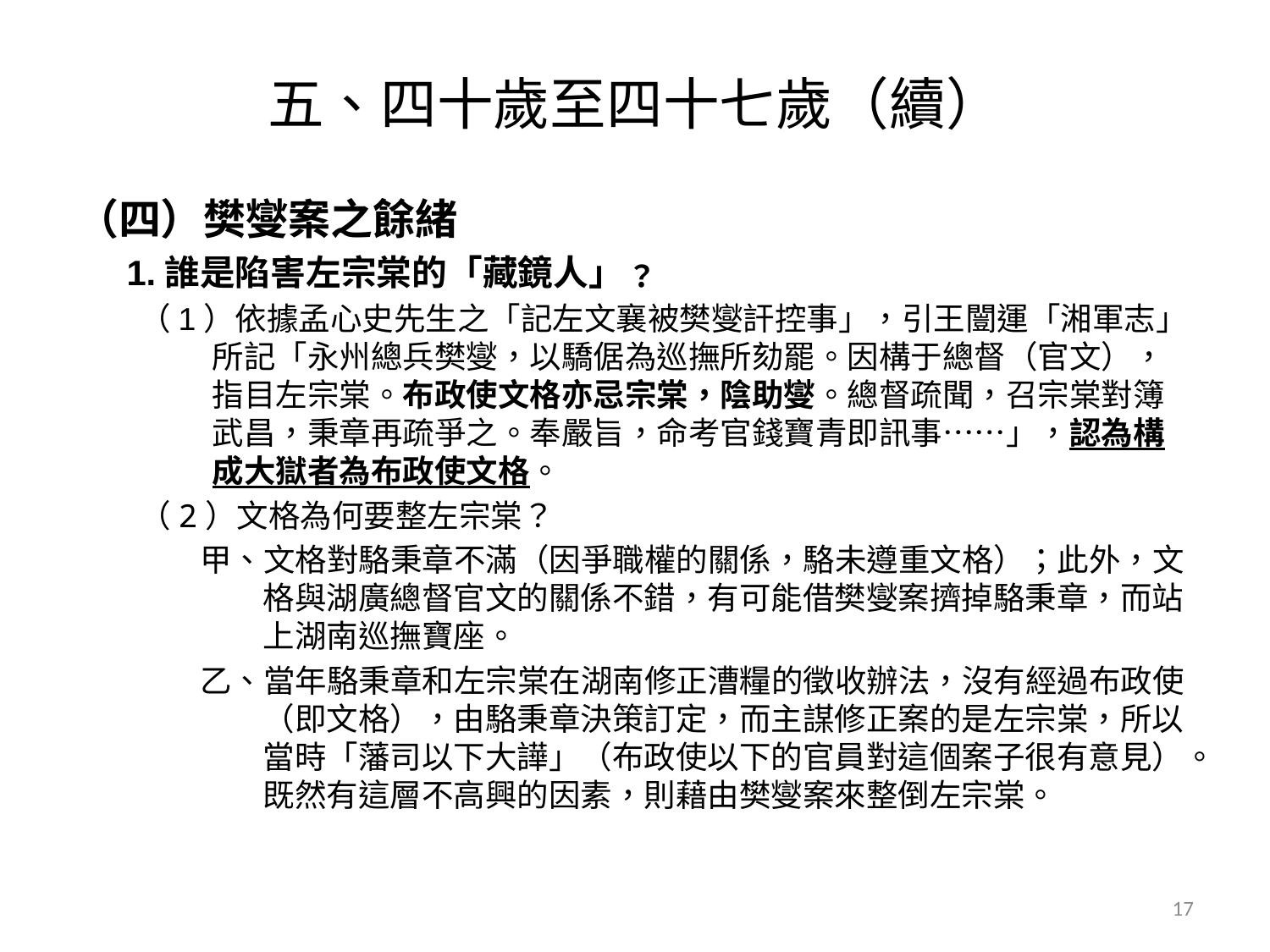

# 五、四十歲至四十七歲（續）
（四）樊燮案之餘緒
1.誰是陷害左宗棠的「藏鏡人」﹖
（1）依據孟心史先生之「記左文襄被樊燮訐控事」，引王闓運「湘軍志」所記「永州總兵樊燮，以驕倨為巡撫所劾罷。因構于總督（官文），指目左宗棠。布政使文格亦忌宗棠，陰助燮。總督疏聞，召宗棠對簿武昌，秉章再疏爭之。奉嚴旨，命考官錢寶青即訊事⋯⋯」，認為構成大獄者為布政使文格。
（2）文格為何要整左宗棠？
甲、文格對駱秉章不滿（因爭職權的關係，駱未遵重文格）；此外，文格與湖廣總督官文的關係不錯，有可能借樊燮案擠掉駱秉章，而站上湖南巡撫寶座。
乙、當年駱秉章和左宗棠在湖南修正漕糧的徵收辦法，沒有經過布政使（即文格），由駱秉章決策訂定，而主謀修正案的是左宗棠，所以當時「藩司以下大譁」（布政使以下的官員對這個案子很有意見）。既然有這層不高興的因素，則藉由樊燮案來整倒左宗棠。

17